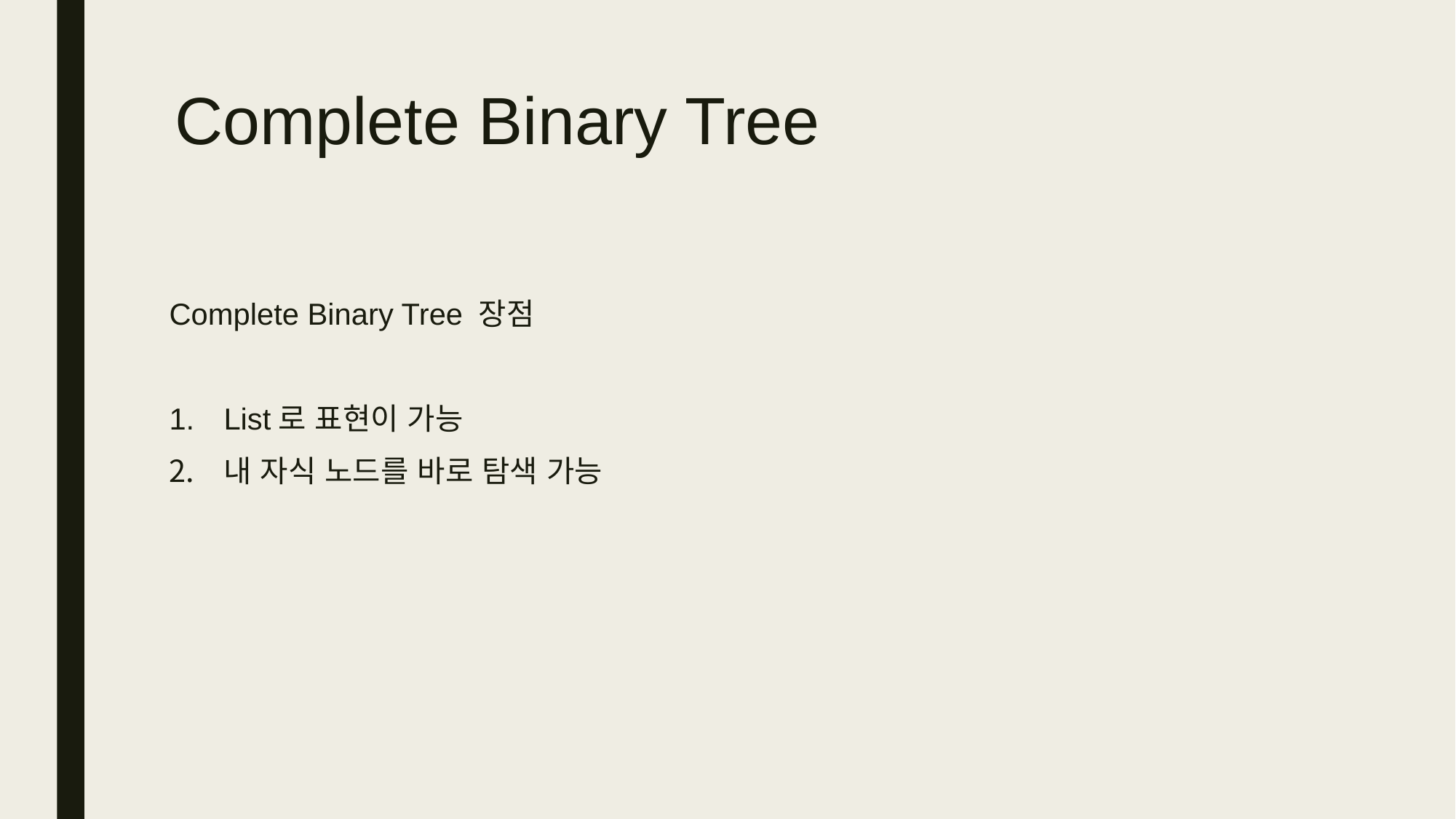

# Complete Binary Tree
Complete Binary Tree 장점

List로 표현이 가능
내 자식 노드를 바로 탐색 가능